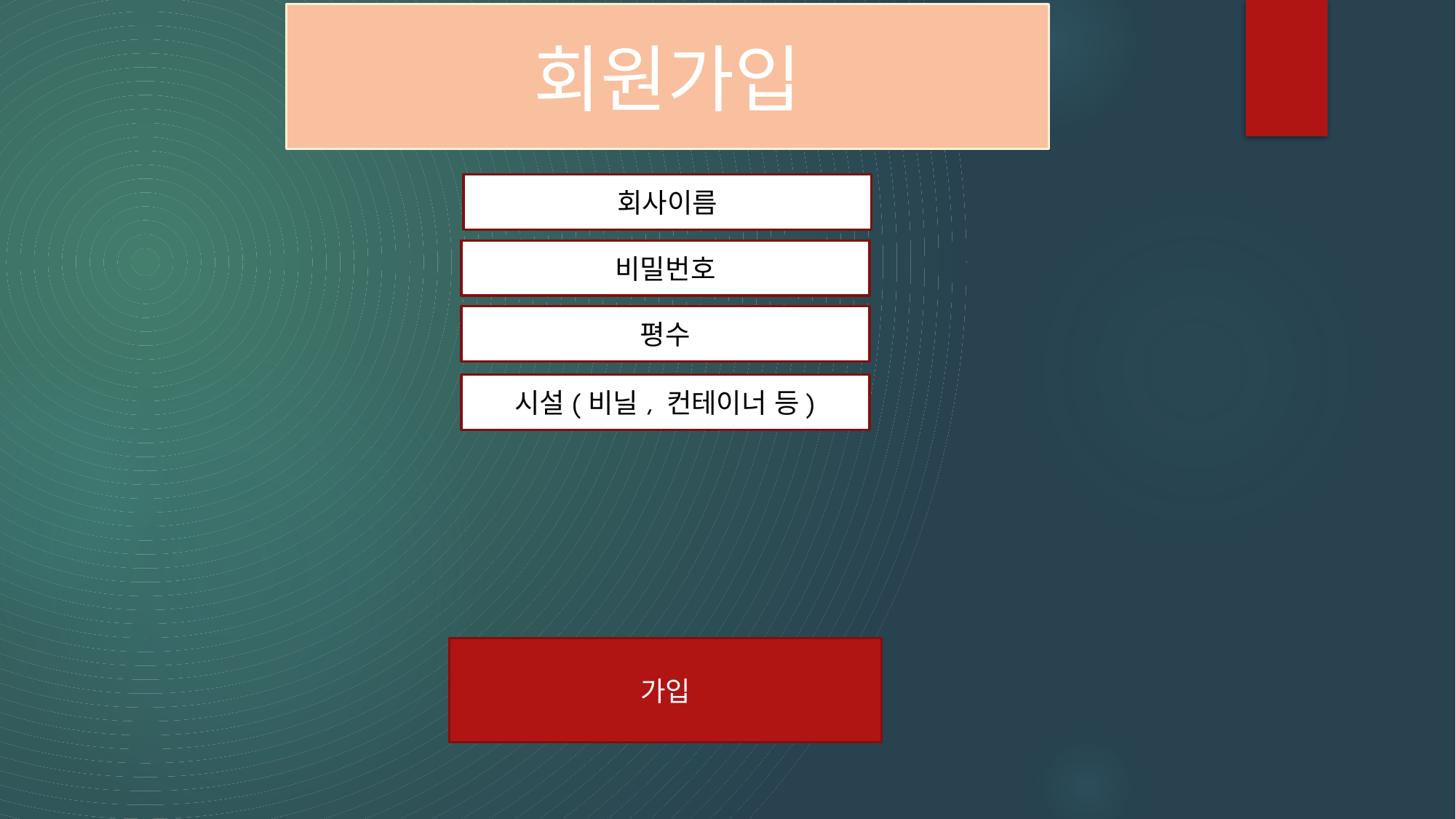

회원가입
회사이름
비밀번호
평수
시설(비닐, 컨테이너 등)
가입